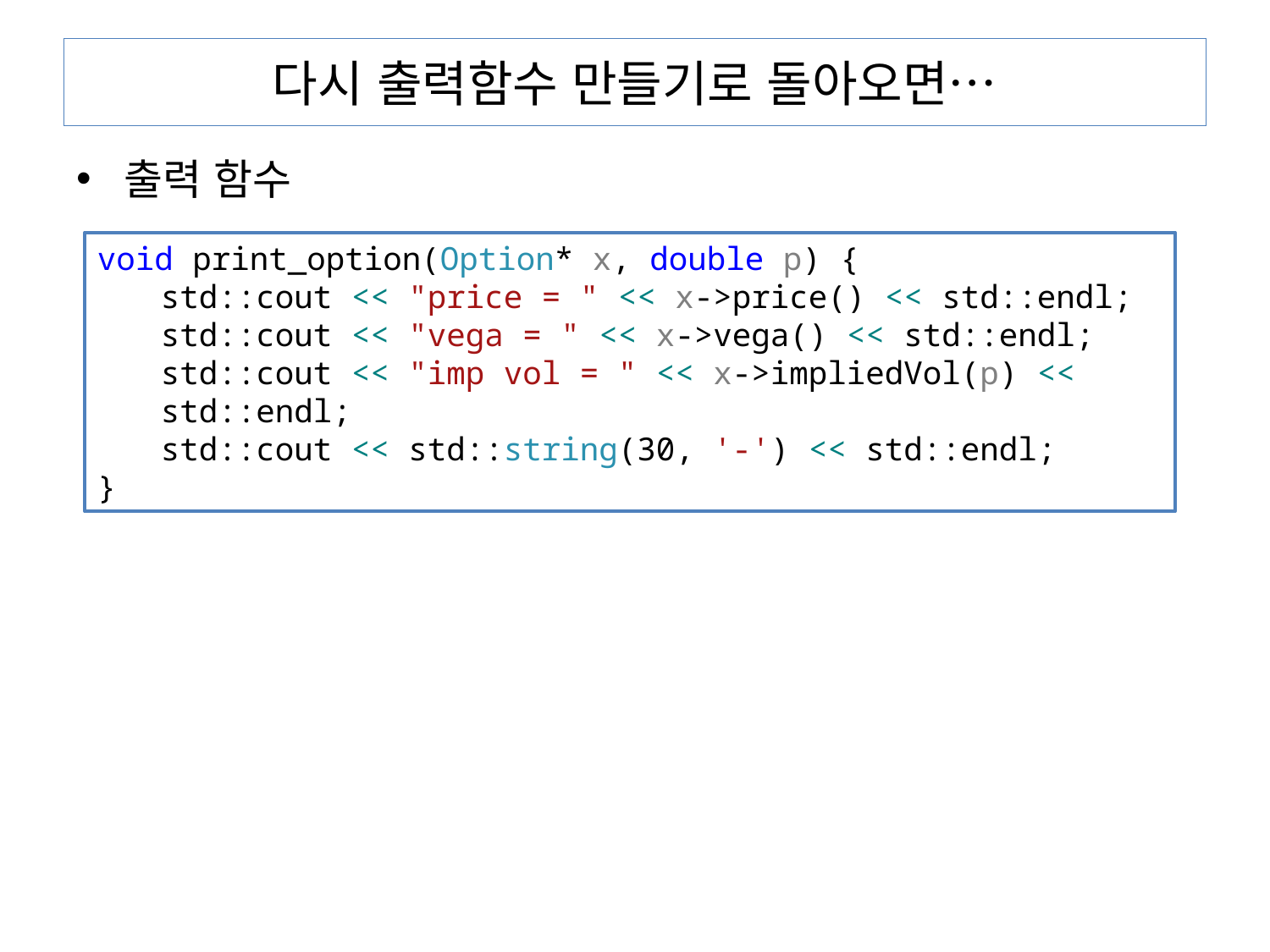

# 다시 출력함수 만들기로 돌아오면…
출력 함수
void print_option(Option* x, double p) {
std::cout << "price = " << x->price() << std::endl;
std::cout << "vega = " << x->vega() << std::endl;
std::cout << "imp vol = " << x->impliedVol(p) << std::endl;
std::cout << std::string(30, '-') << std::endl;
}